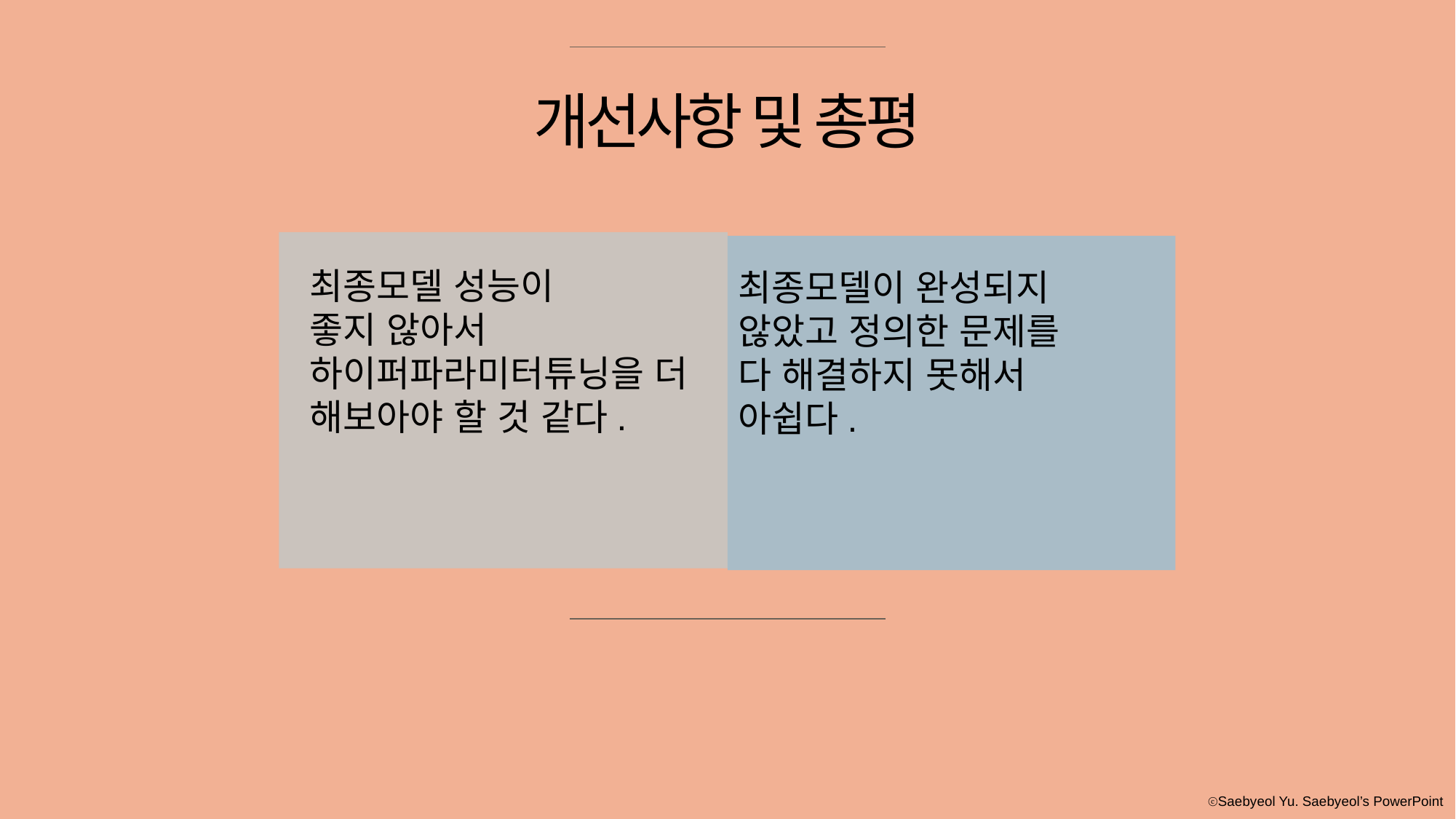

개선사항 및 총평

최종모델 성능이
좋지 않아서
하이퍼파라미터튜닝을 더 해보아야 할 것 같다.
최종모델이 완성되지
않았고 정의한 문제를
다 해결하지 못해서
아쉽다.